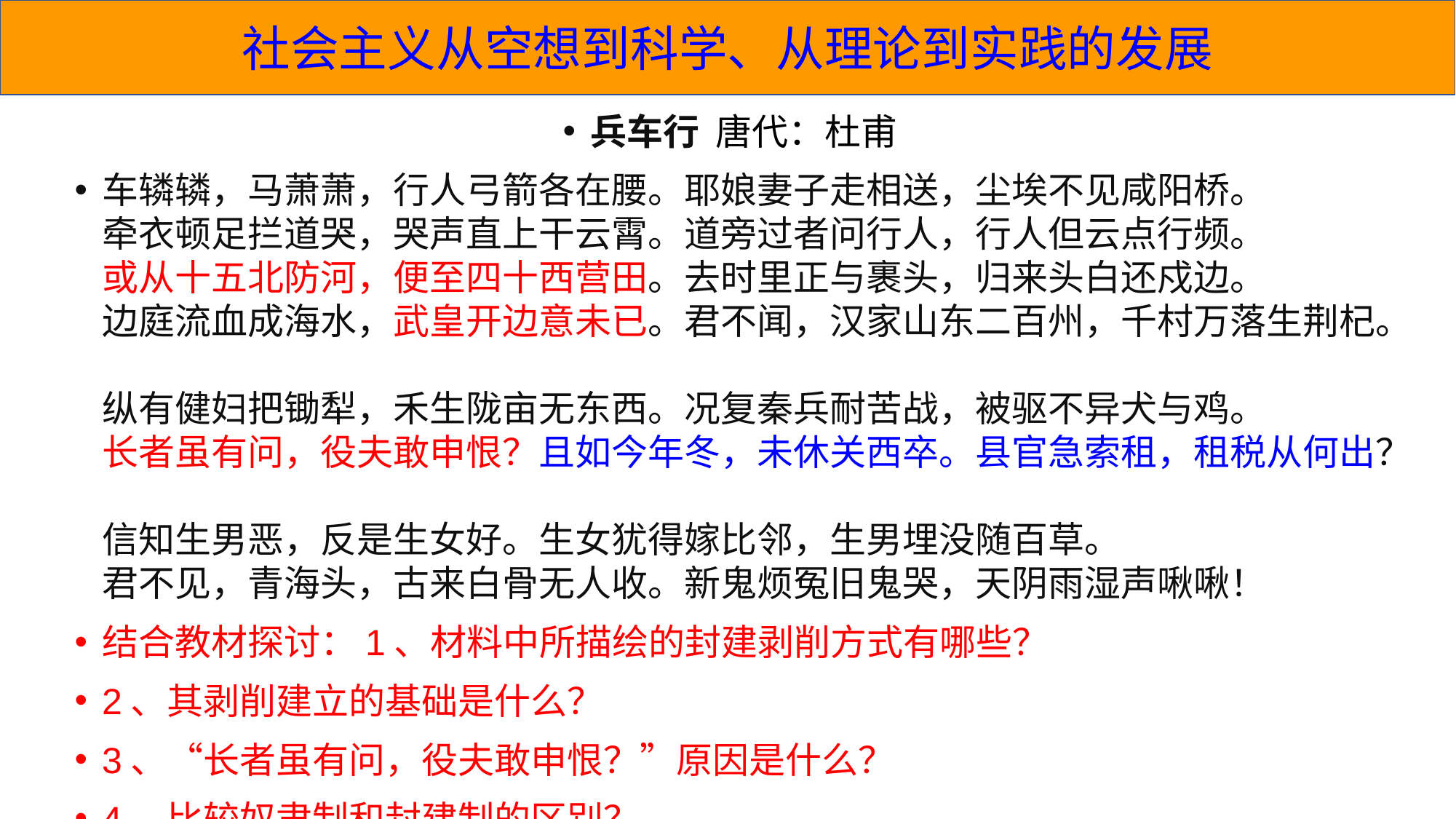

社会主义从空想到科学、从理论到实践的发展
兵车行  唐代：杜甫
车辚辚，马萧萧，行人弓箭各在腰。耶娘妻子走相送，尘埃不见咸阳桥。
牵衣顿足拦道哭，哭声直上干云霄。道旁过者问行人，行人但云点行频。
或从十五北防河，便至四十西营田。去时里正与裹头，归来头白还戍边。
边庭流血成海水，武皇开边意未已。君不闻，汉家山东二百州，千村万落生荆杞。
纵有健妇把锄犁，禾生陇亩无东西。况复秦兵耐苦战，被驱不异犬与鸡。
长者虽有问，役夫敢申恨？且如今年冬，未休关西卒。县官急索租，租税从何出？
信知生男恶，反是生女好。生女犹得嫁比邻，生男埋没随百草。
君不见，青海头，古来白骨无人收。新鬼烦冤旧鬼哭，天阴雨湿声啾啾！
结合教材探讨：1、材料中所描绘的封建剥削方式有哪些？
2、其剥削建立的基础是什么？
3、“长者虽有问，役夫敢申恨？”原因是什么？
4、比较奴隶制和封建制的区别？